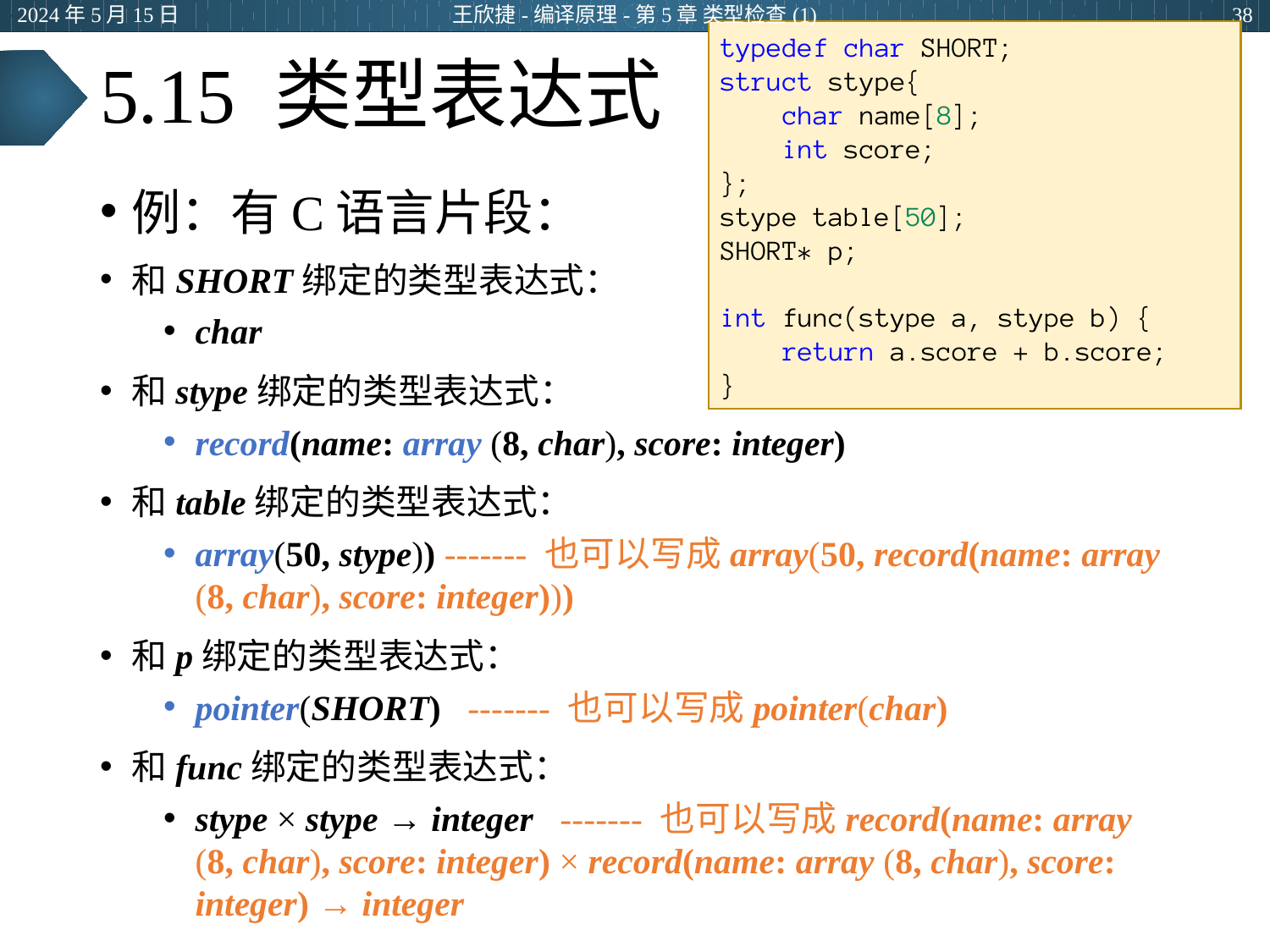

2024年5月15日
王欣捷-编译原理-第5章 类型检查(1)
38
typedef char SHORT;
struct stype{
    char name[8];
    int score;
};
stype table[50];
SHORT* p;
int func(stype a, stype b) {
    return a.score + b.score;
}
# 5.15 类型表达式
例：有C语言片段：
和SHORT绑定的类型表达式：
char
和stype绑定的类型表达式：
record(name: array (8, char), score: integer)
和table绑定的类型表达式：
array(50, stype)) ------- 也可以写成array(50, record(name: array (8, char), score: integer)))
和p绑定的类型表达式：
pointer(SHORT)   ------- 也可以写成pointer(char)
和func绑定的类型表达式：
stype × stype → integer   ------- 也可以写成record(name: array (8, char), score: integer) × record(name: array (8, char), score: integer) → integer